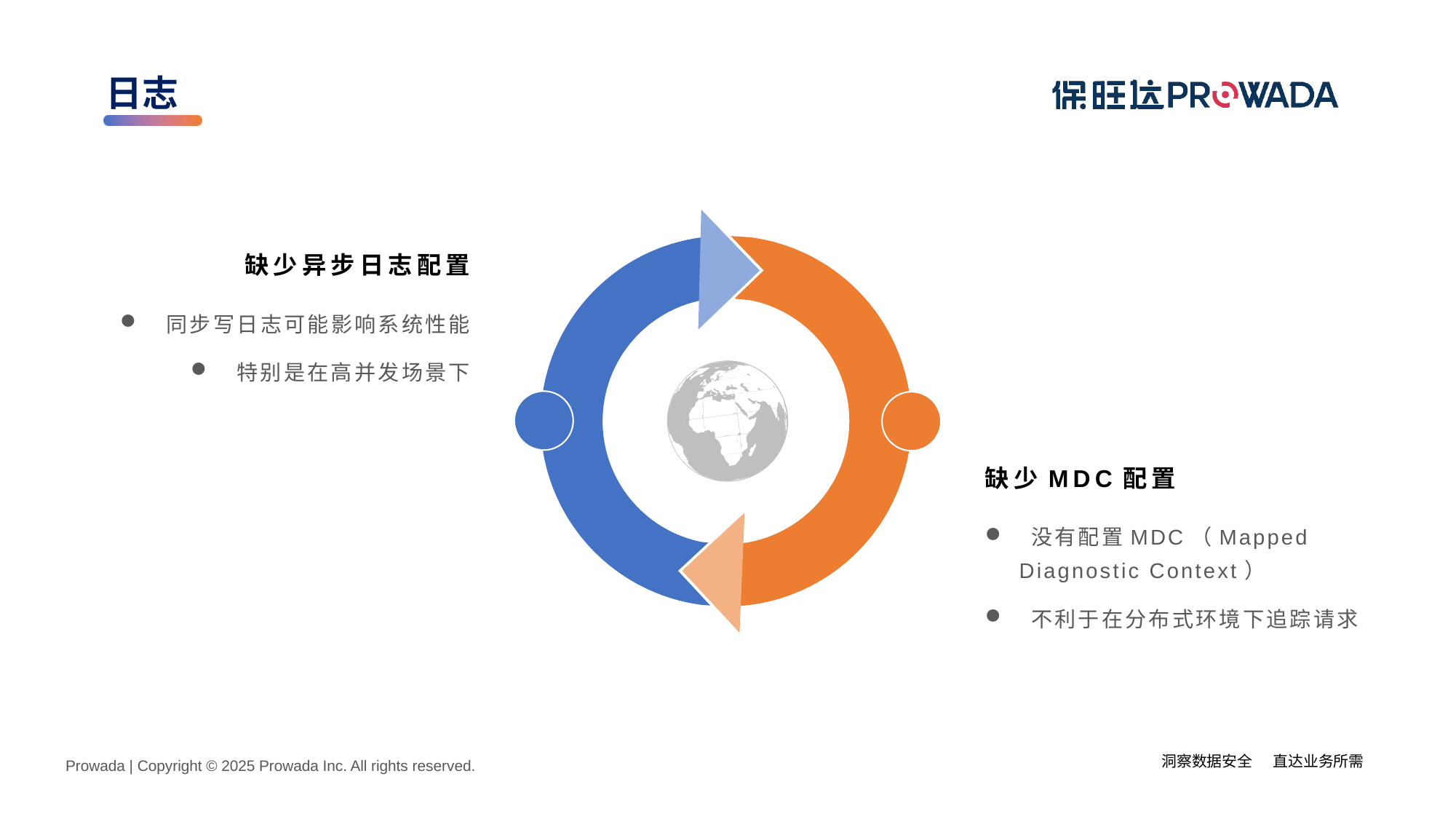

日志

缺少异步日志配置

 同步写日志可能影响系统性能
 特别是在高并发场景下

缺少MDC配置
 没有配置MDC（Mapped Diagnostic Context）
 不利于在分布式环境下追踪请求